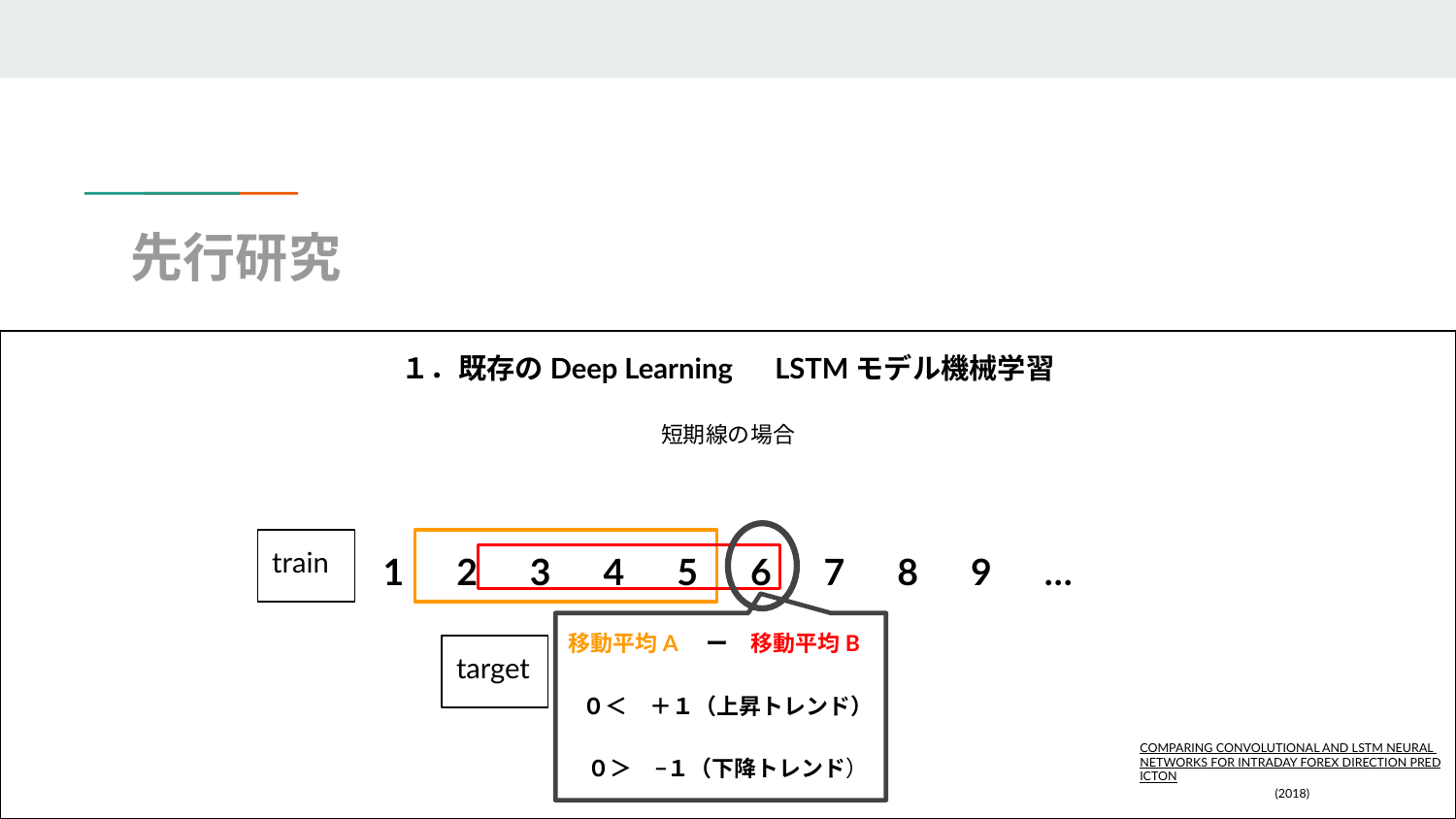

# 先行研究

１．既存のDeep Learning　LSTMモデル機械学習
短期線の場合

1      2      3      4      5      6      7      8      9      …
移動平均A　ー　移動平均B
０＜　＋１（上昇トレンド）
０＞　−１（下降トレンド）

train

target
COMPARING CONVOLUTIONAL AND LSTM NEURAL NETWORKS FOR INTRADAY FOREX DIRECTION PREDICTON (2018)